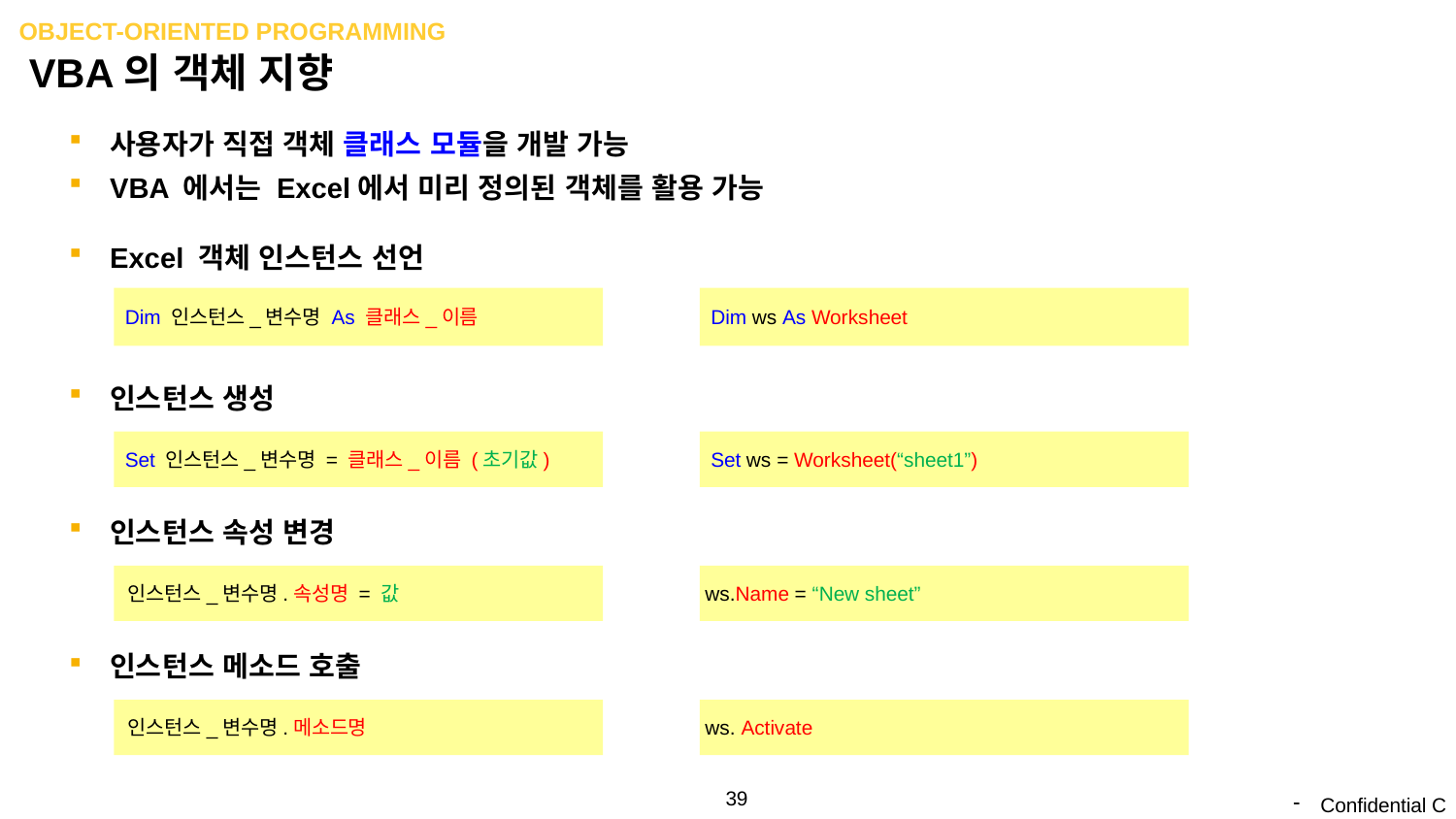

Object-Oriented Programming
# VBA의 객체 지향
사용자가 직접 객체 클래스 모듈을 개발 가능
VBA 에서는 Excel에서 미리 정의된 객체를 활용 가능
Excel 객체 인스턴스 선언
  Dim 인스턴스_변수명 As 클래스_이름
  Dim ws As Worksheet
인스턴스 생성
  Set 인스턴스_변수명 = 클래스_이름 (초기값)
  Set ws = Worksheet(“sheet1”)
인스턴스 속성 변경
  인스턴스_변수명.속성명 = 값
 ws.Name = “New sheet”
인스턴스 메소드 호출
  인스턴스_변수명.메소드명
 ws. Activate